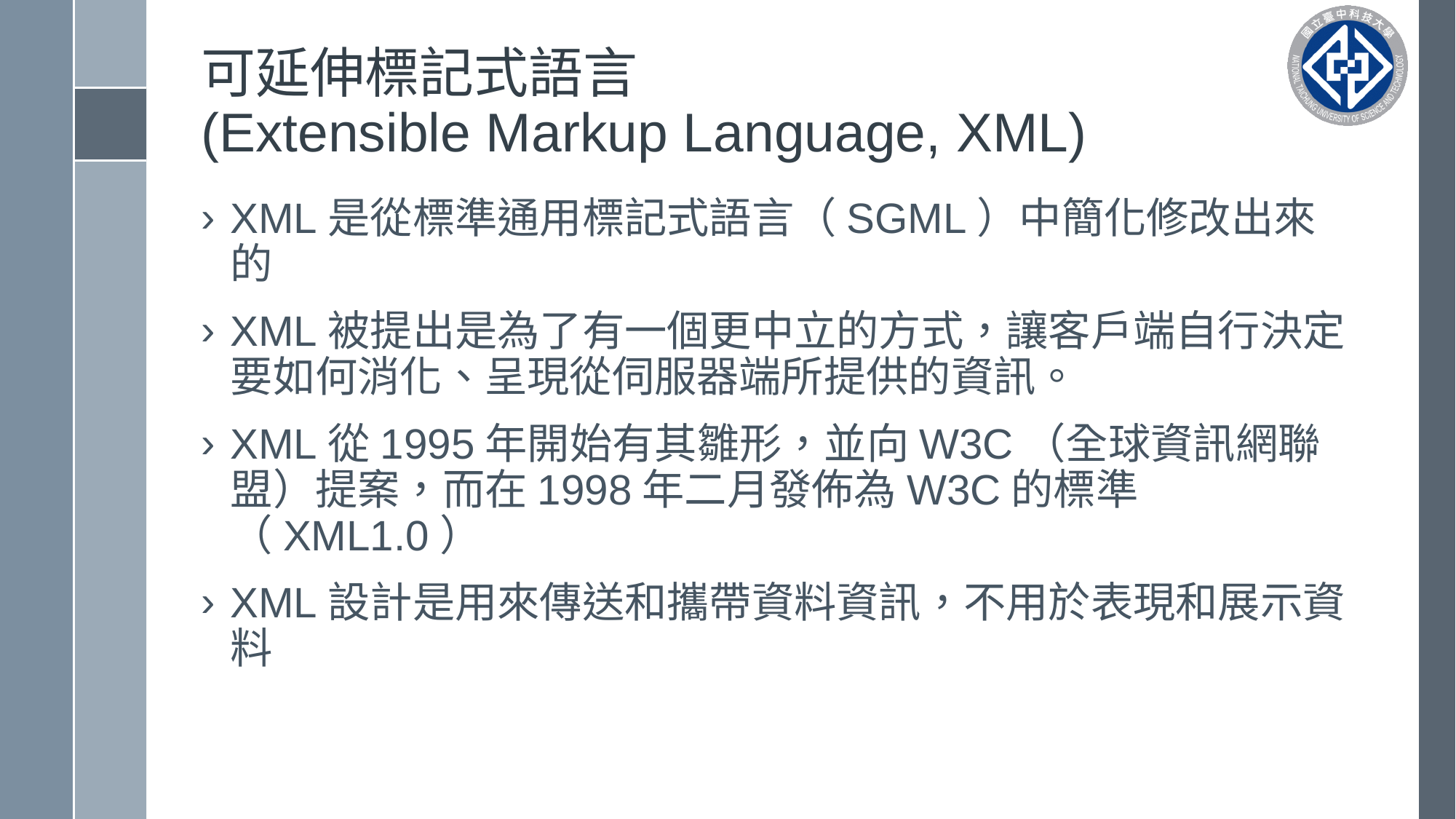

# 可延伸標記式語言 (Extensible Markup Language, XML)
XML是從標準通用標記式語言（SGML）中簡化修改出來的
XML被提出是為了有一個更中立的方式，讓客戶端自行決定要如何消化、呈現從伺服器端所提供的資訊。
XML從1995年開始有其雛形，並向W3C（全球資訊網聯盟）提案，而在1998年二月發佈為W3C的標準（XML1.0）
XML設計是用來傳送和攜帶資料資訊，不用於表現和展示資料